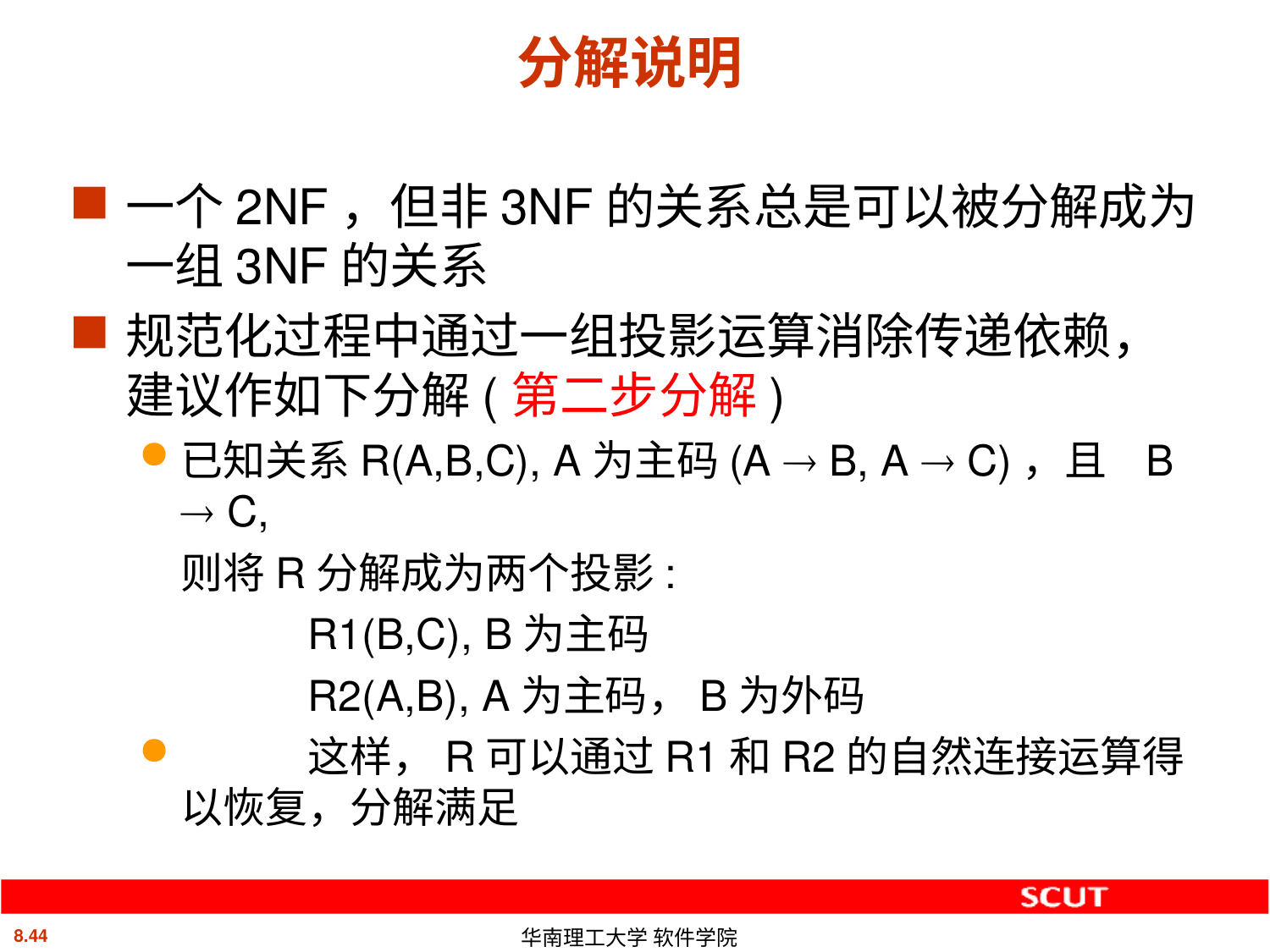

# 分解说明
一个2NF，但非3NF的关系总是可以被分解成为一组3NF的关系
规范化过程中通过一组投影运算消除传递依赖，建议作如下分解(第二步分解)
已知关系R(A,B,C), A为主码(A → B, A → C)，且   B → C,
	则将R分解成为两个投影:
		R1(B,C), B为主码
		R2(A,B), A为主码，B为外码
	这样，R可以通过R1和R2的自然连接运算得以恢复，分解满足分解的无损连接性